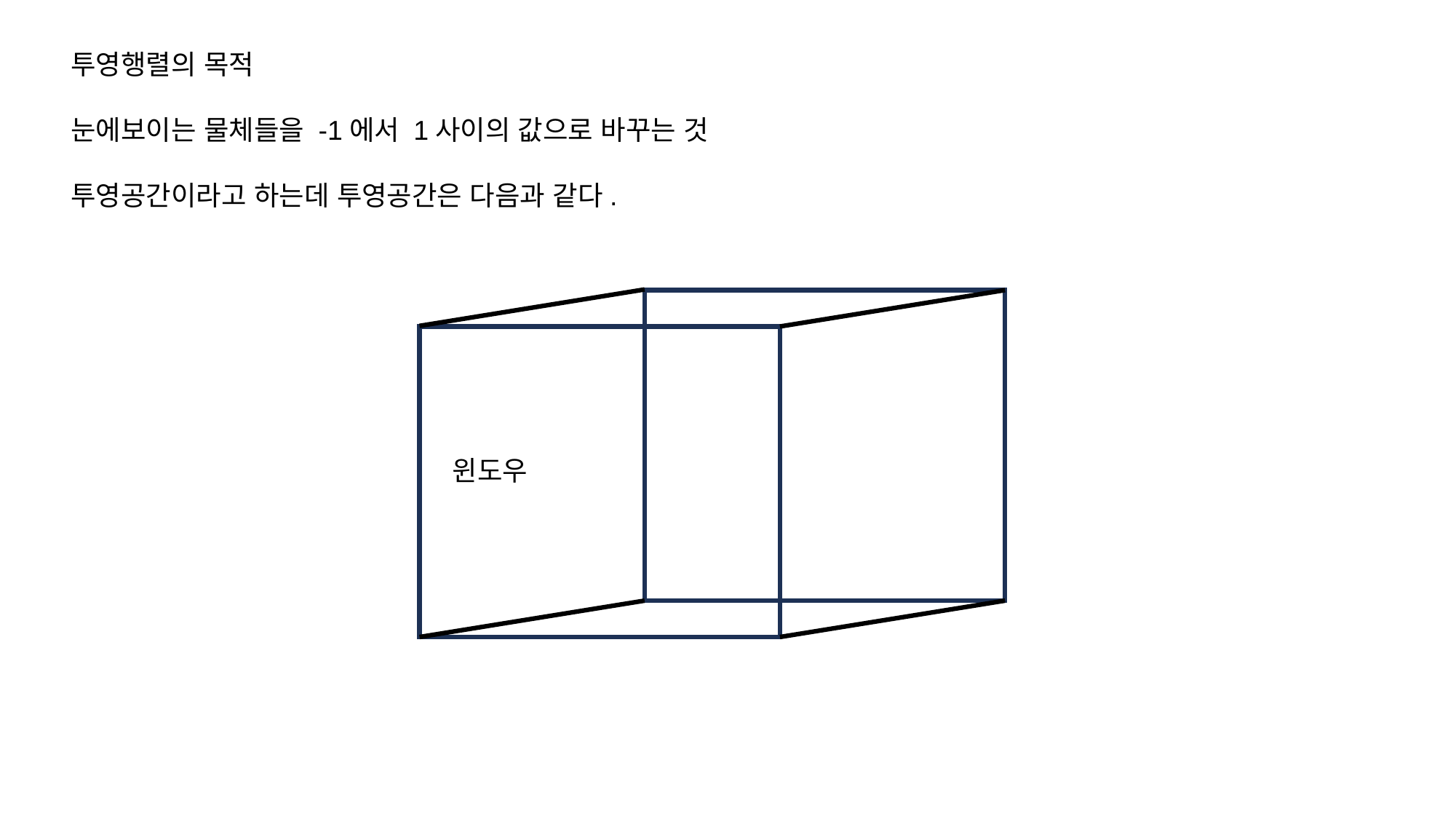

투영행렬의 목적

눈에보이는 물체들을 -1에서 1사이의 값으로 바꾸는 것

투영공간이라고 하는데 투영공간은 다음과 같다.

윈도우